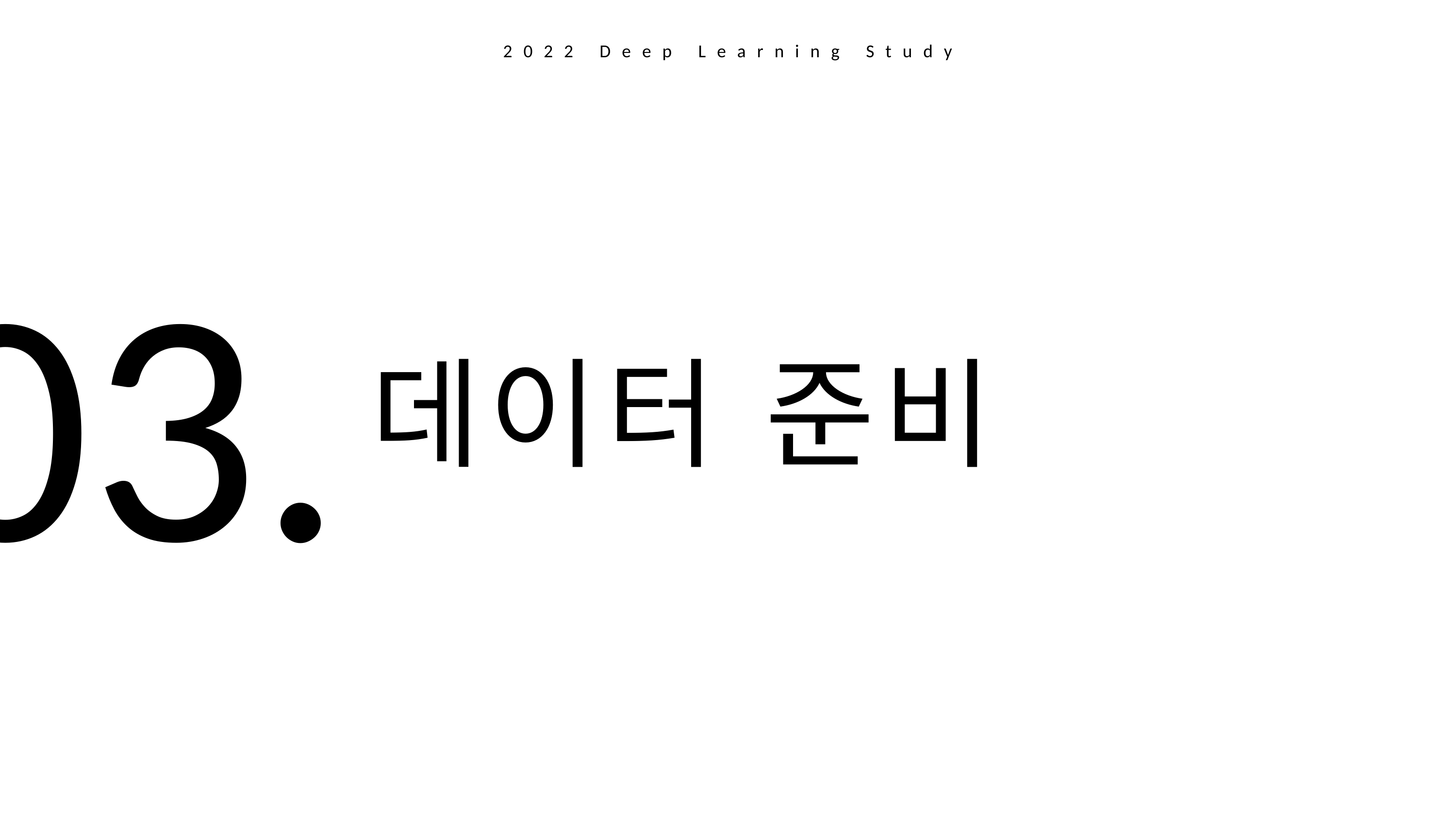

2022 Deep Learning Study
03.
데이터 준비